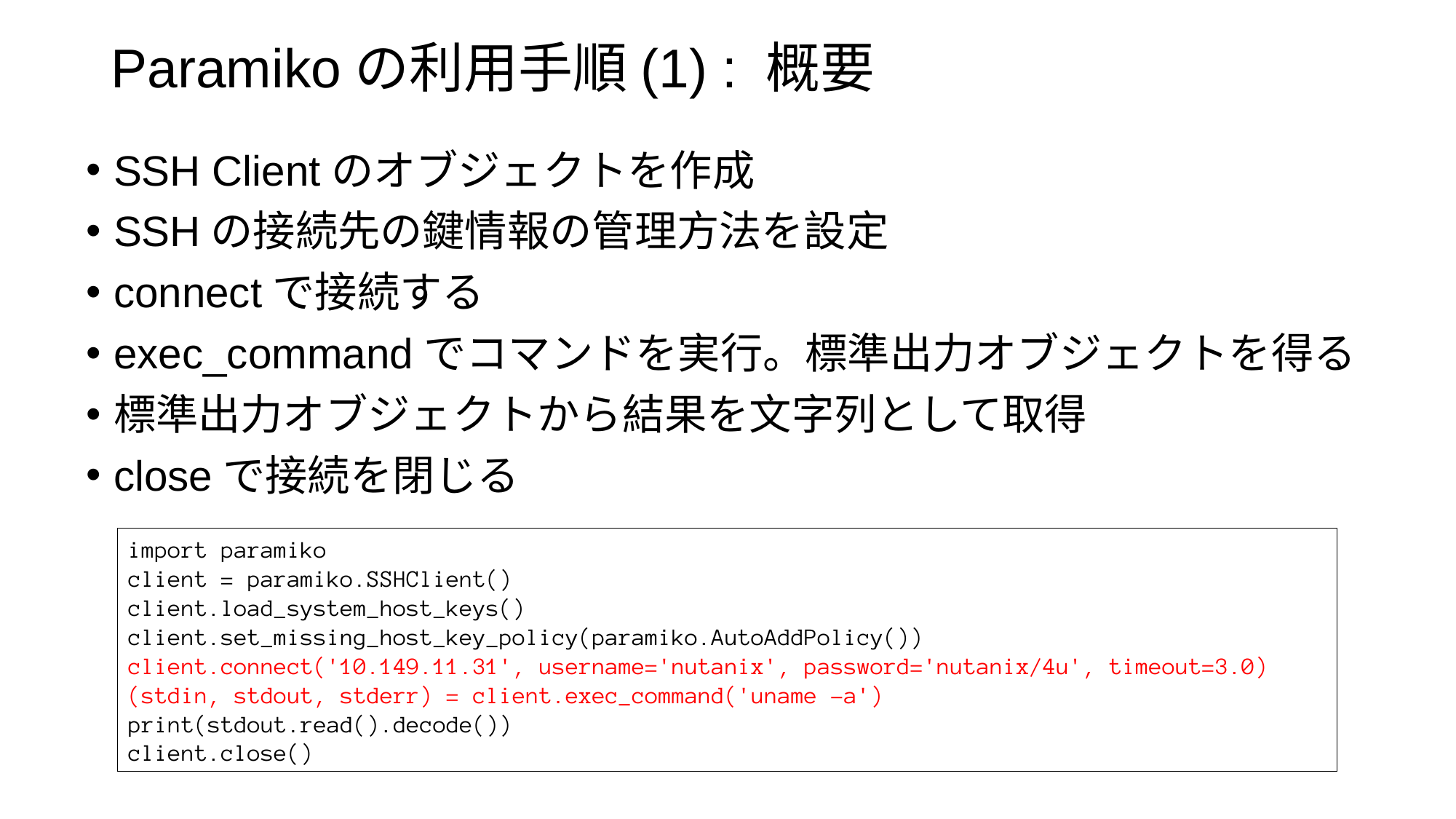

# Paramikoの利用手順(1) : 概要
SSH Clientのオブジェクトを作成
SSHの接続先の鍵情報の管理方法を設定
connectで接続する
exec_commandでコマンドを実行。標準出力オブジェクトを得る
標準出力オブジェクトから結果を文字列として取得
closeで接続を閉じる
import paramiko
client = paramiko.SSHClient()
client.load_system_host_keys()
client.set_missing_host_key_policy(paramiko.AutoAddPolicy())
client.connect('10.149.11.31', username='nutanix', password='nutanix/4u', timeout=3.0)
(stdin, stdout, stderr) = client.exec_command('uname -a')
print(stdout.read().decode())
client.close()